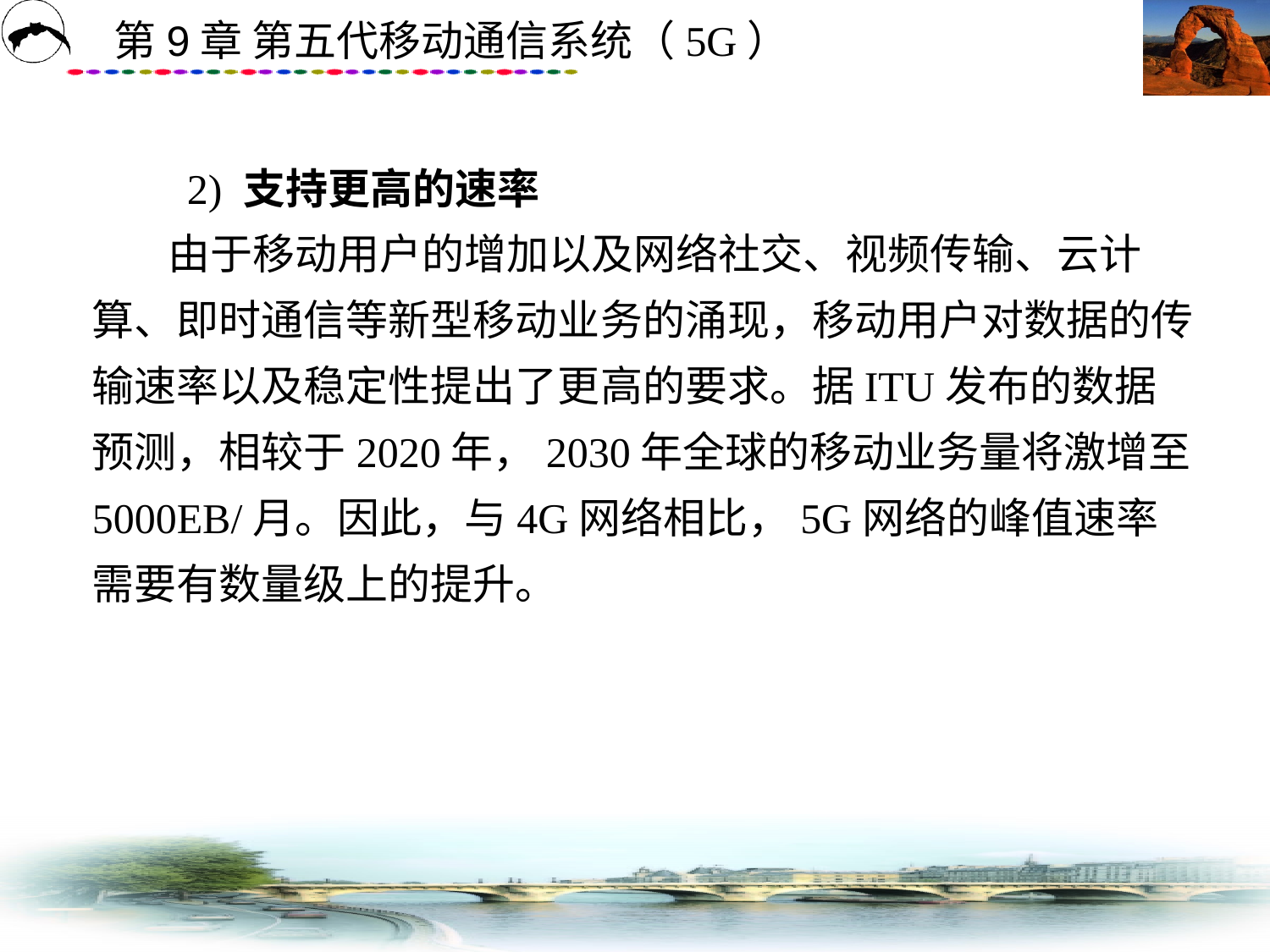

# 2) 支持更高的速率 由于移动用户的增加以及网络社交、视频传输、云计算、即时通信等新型移动业务的涌现，移动用户对数据的传输速率以及稳定性提出了更高的要求。据ITU发布的数据预测，相较于2020年，2030年全球的移动业务量将激增至5000EB/月。因此，与4G网络相比，5G网络的峰值速率需要有数量级上的提升。